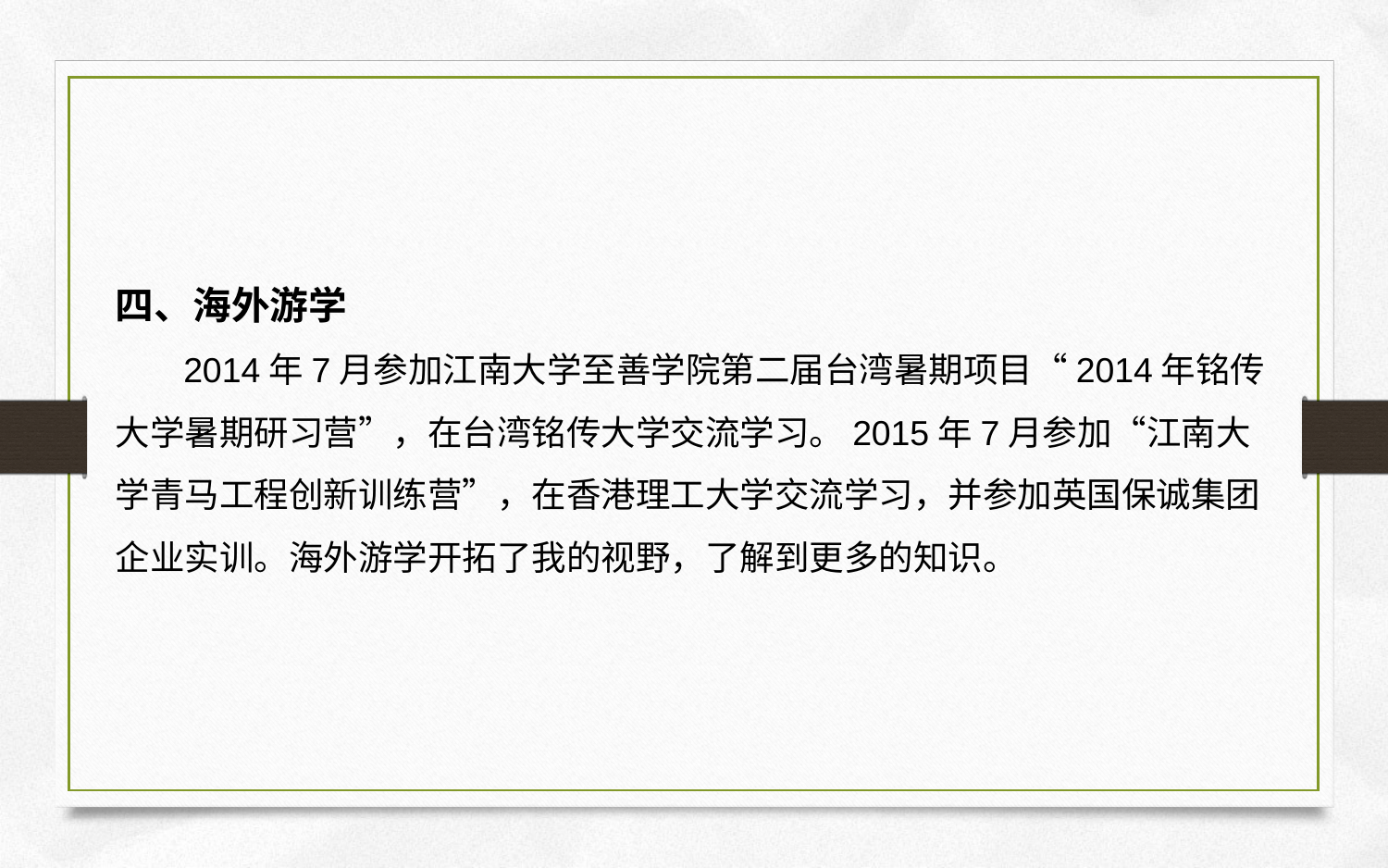

四、海外游学
       2014年7月参加江南大学至善学院第二届台湾暑期项目“2014年铭传大学暑期研习营”，在台湾铭传大学交流学习。2015年7月参加“江南大学青马工程创新训练营”，在香港理工大学交流学习，并参加英国保诚集团企业实训。海外游学开拓了我的视野，了解到更多的知识。